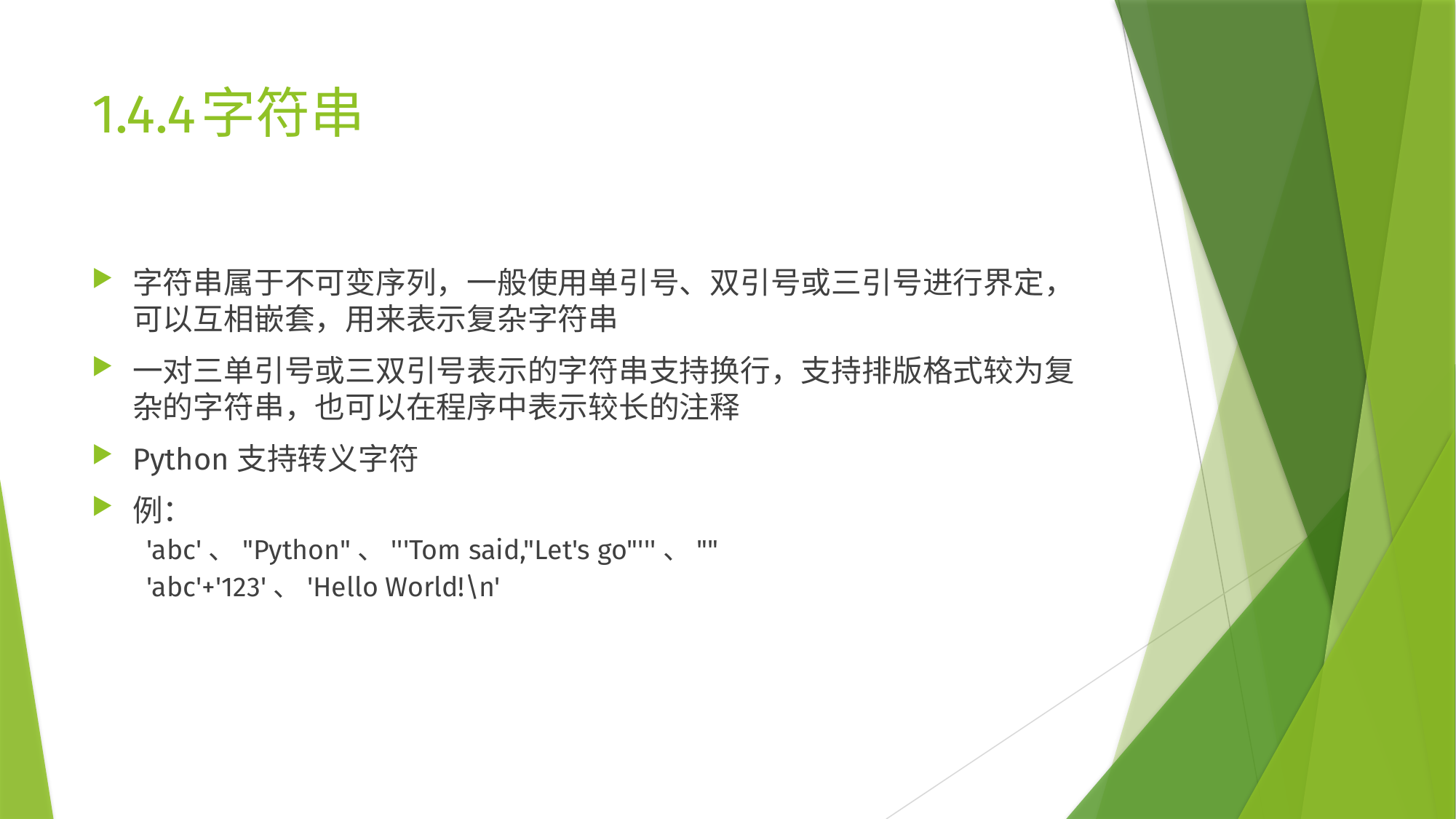

# 1.4.4	字符串
字符串属于不可变序列，一般使用单引号、双引号或三引号进行界定，可以互相嵌套，用来表示复杂字符串
一对三单引号或三双引号表示的字符串支持换行，支持排版格式较为复杂的字符串，也可以在程序中表示较长的注释
Python支持转义字符
例：
'abc'、"Python"、'''Tom said,"Let's go"'''、""
'abc'+'123'、'Hello World!\n'